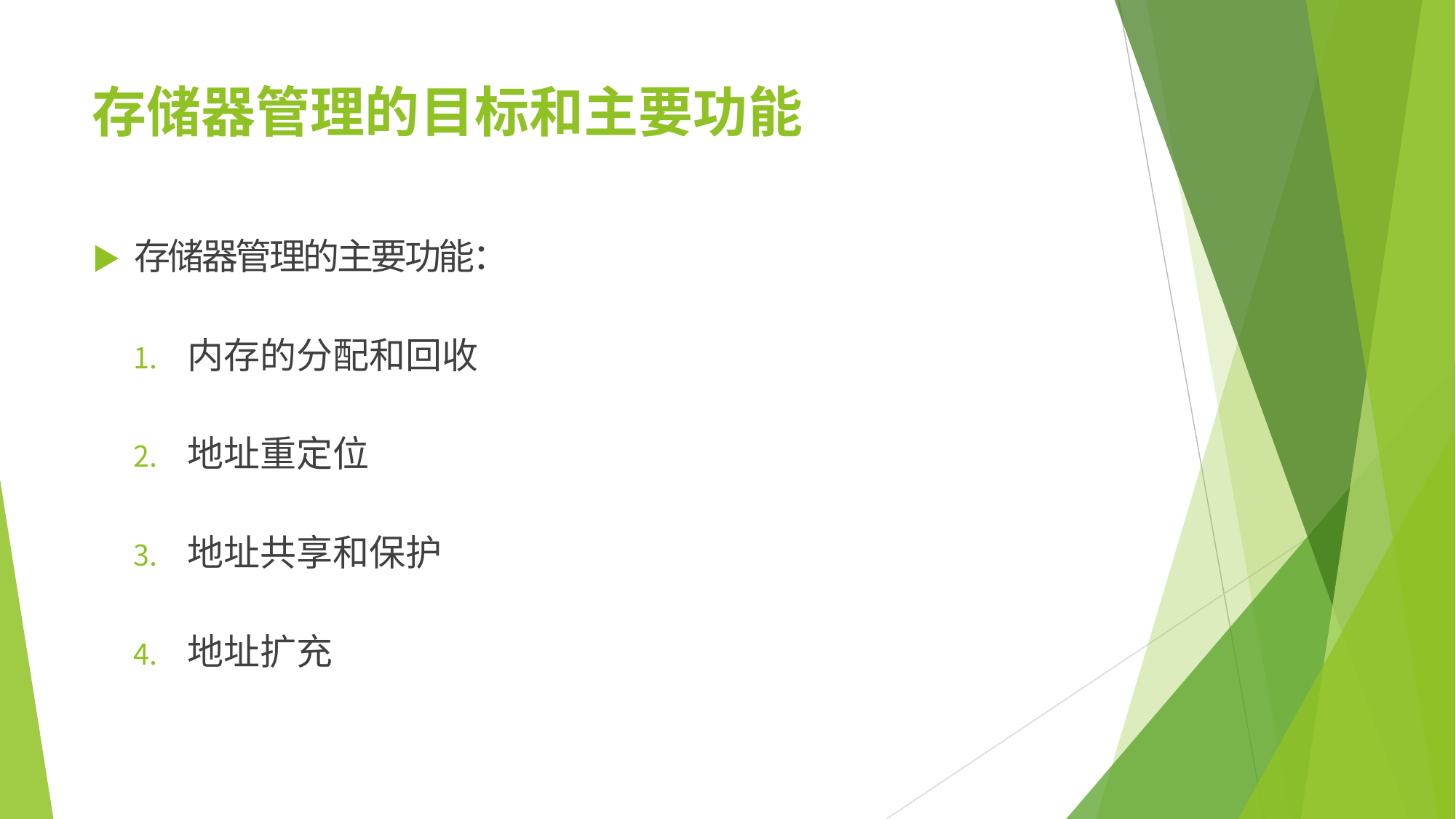

# 存储器管理的目标和主要功能
▶	存储器管理的主要功能：

内存的分配和回收

地址重定位

地址共享和保护

地址扩充